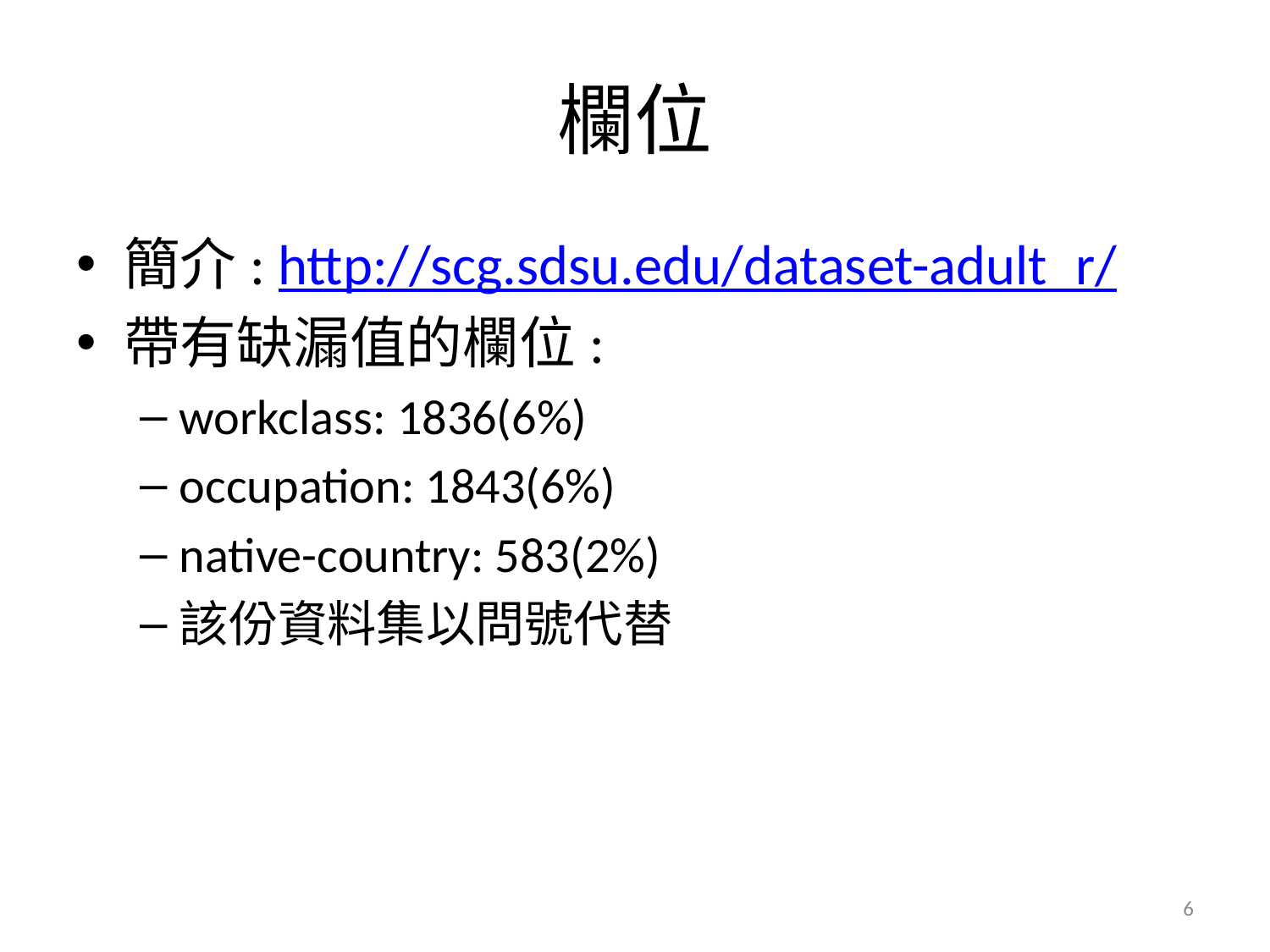

# 欄位
簡介: http://scg.sdsu.edu/dataset-adult_r/
帶有缺漏值的欄位:
workclass: 1836(6%)
occupation: 1843(6%)
native-country: 583(2%)
該份資料集以問號代替

6